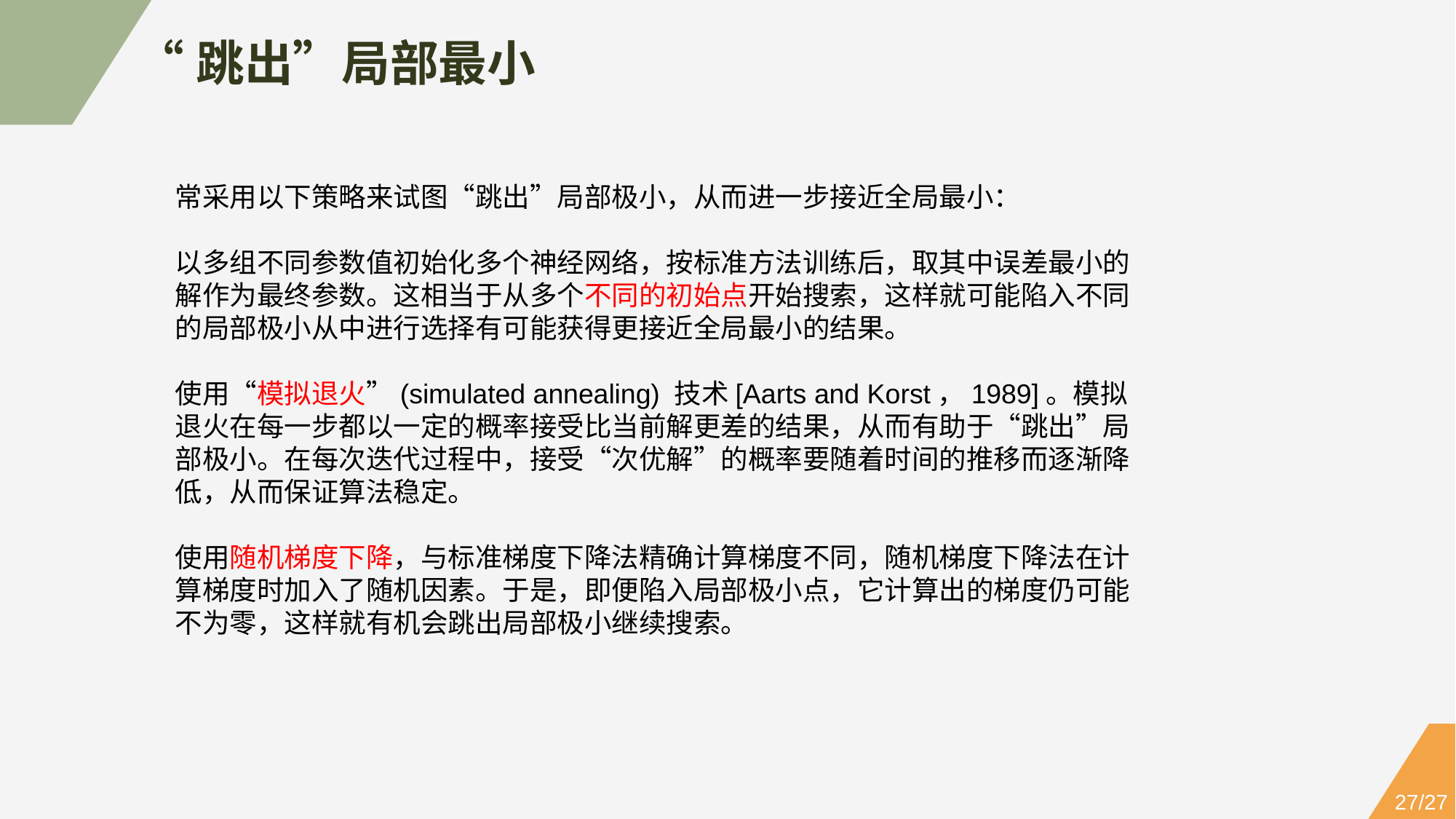

“跳出”局部最小
常采用以下策略来试图“跳出”局部极小，从而进一步接近全局最小：
以多组不同参数值初始化多个神经网络，按标准方法训练后，取其中误差最小的解作为最终参数。这相当于从多个不同的初始点开始搜索，这样就可能陷入不同的局部极小从中进行选择有可能获得更接近全局最小的结果。
使用“模拟退火”(simulated annealing) 技术[Aarts and Korst，1989]。模拟退火在每一步都以一定的概率接受比当前解更差的结果，从而有助于“跳出”局部极小。在每次迭代过程中，接受“次优解”的概率要随着时间的推移而逐渐降低，从而保证算法稳定。
使用随机梯度下降，与标准梯度下降法精确计算梯度不同，随机梯度下降法在计算梯度时加入了随机因素。于是，即便陷入局部极小点，它计算出的梯度仍可能不为零，这样就有机会跳出局部极小继续搜索。